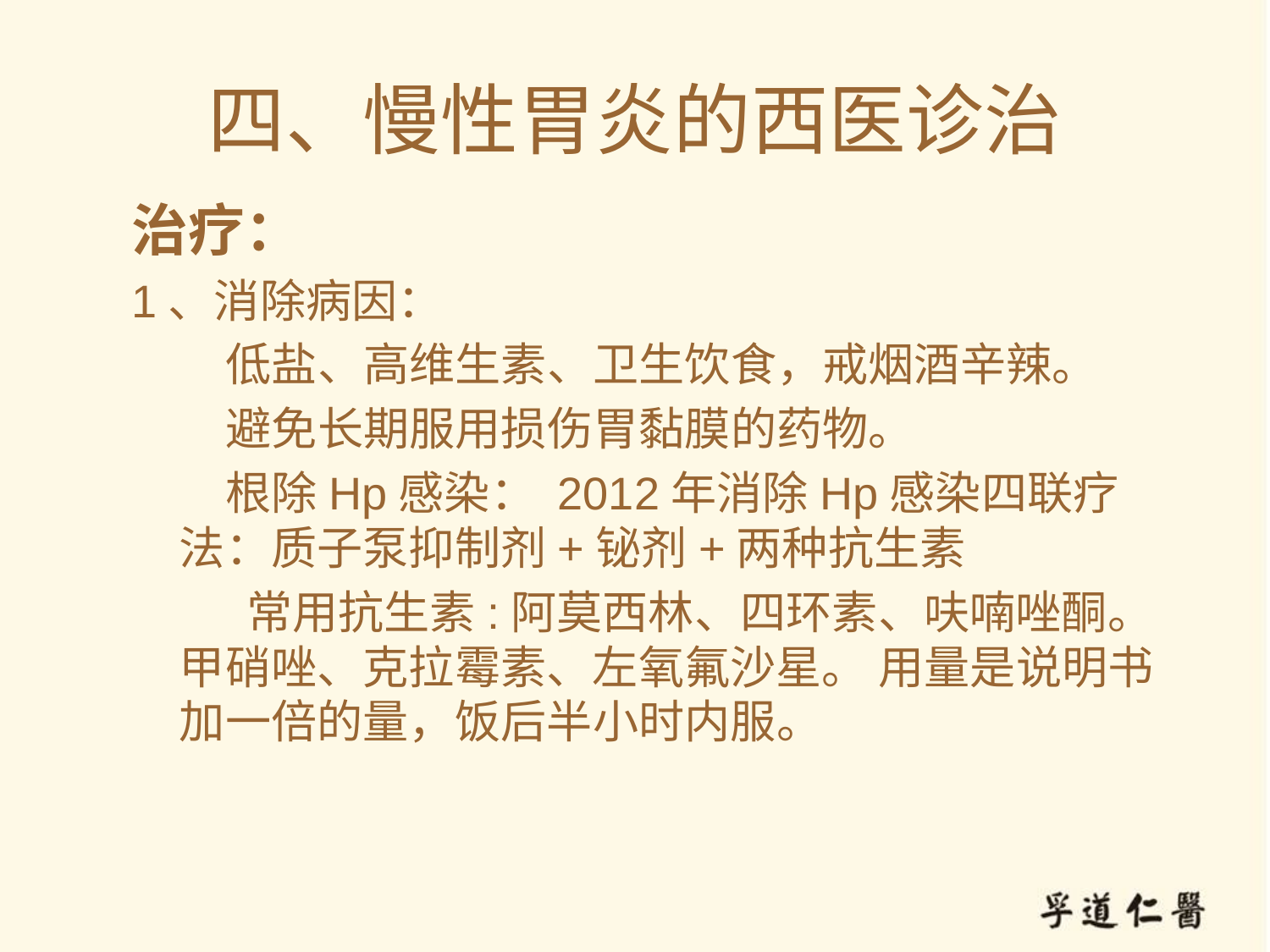

# 四、慢性胃炎的西医诊治
治疗：
1、消除病因：
        低盐、高维生素、卫生饮食，戒烟酒辛辣。
        避免长期服用损伤胃黏膜的药物。
        根除Hp感染： 2012年消除Hp感染四联疗法：质子泵抑制剂+铋剂+两种抗生素
          常用抗生素:阿莫西林、四环素、呋喃唑酮。甲硝唑、克拉霉素、左氧氟沙星。 用量是说明书加一倍的量，饭后半小时内服。